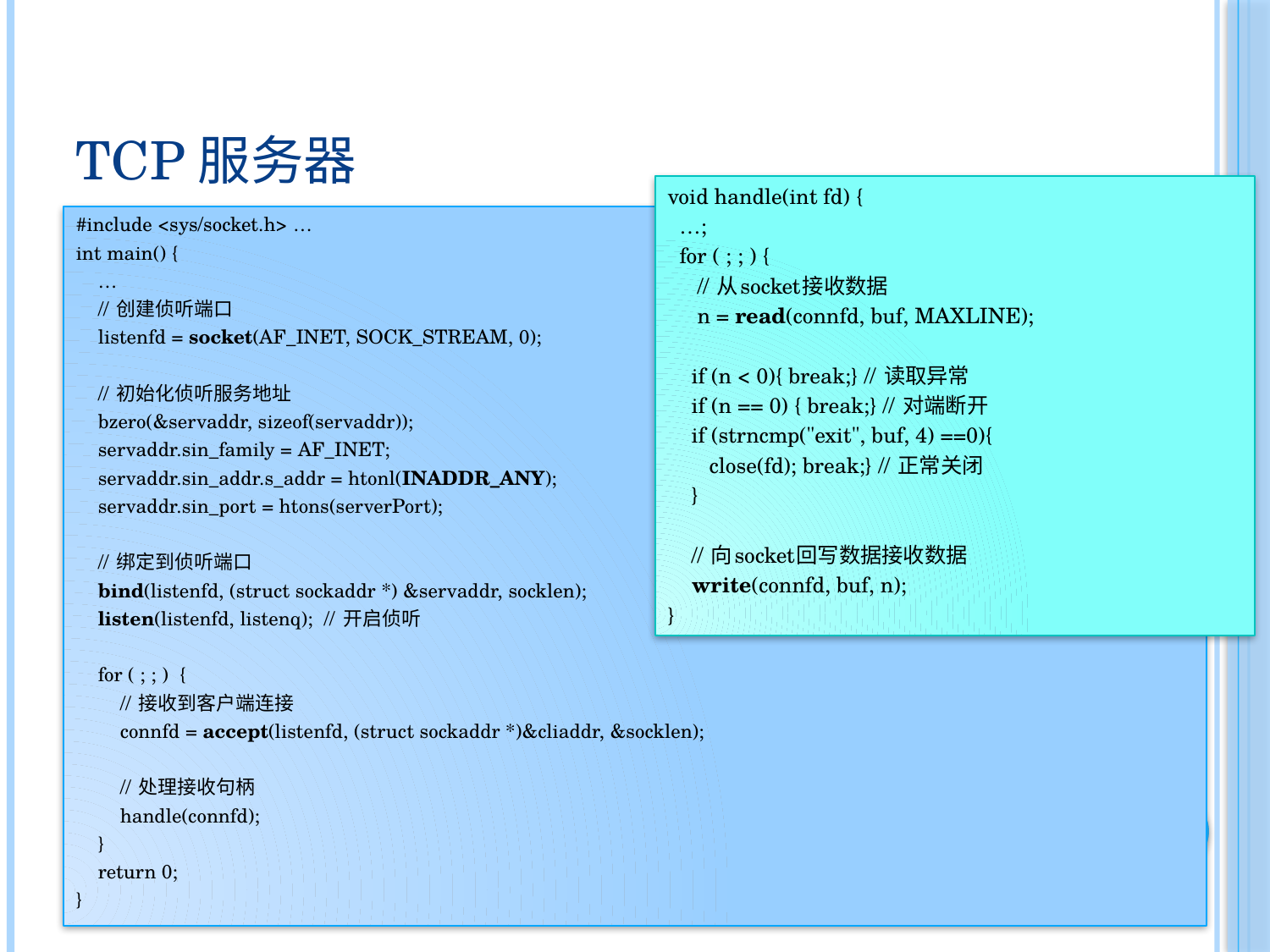

# TCP服务器
void handle(int fd) {
  …;
  for ( ; ; ) {
     // 从socket接收数据
     n = read(connfd, buf, MAXLINE);

    if (n < 0){ break;} // 读取异常
    if (n == 0) { break;} // 对端断开
    if (strncmp("exit", buf, 4) ==0){
       close(fd); break;} // 正常关闭
    }

    // 向socket回写数据接收数据
    write(connfd, buf, n);
}
#include <sys/socket.h> …
int main() {
    …
    // 创建侦听端口
    listenfd = socket(AF_INET, SOCK_STREAM, 0);

    // 初始化侦听服务地址
    bzero(&servaddr, sizeof(servaddr));
    servaddr.sin_family = AF_INET;
    servaddr.sin_addr.s_addr = htonl(INADDR_ANY);
    servaddr.sin_port = htons(serverPort);

    // 绑定到侦听端口
    bind(listenfd, (struct sockaddr *) &servaddr, socklen);
    listen(listenfd, listenq);  // 开启侦听

    for ( ; ; )  {
        // 接收到客户端连接
        connfd = accept(listenfd, (struct sockaddr *)&cliaddr, &socklen);

        // 处理接收句柄
        handle(connfd);
    }
    return 0;
}